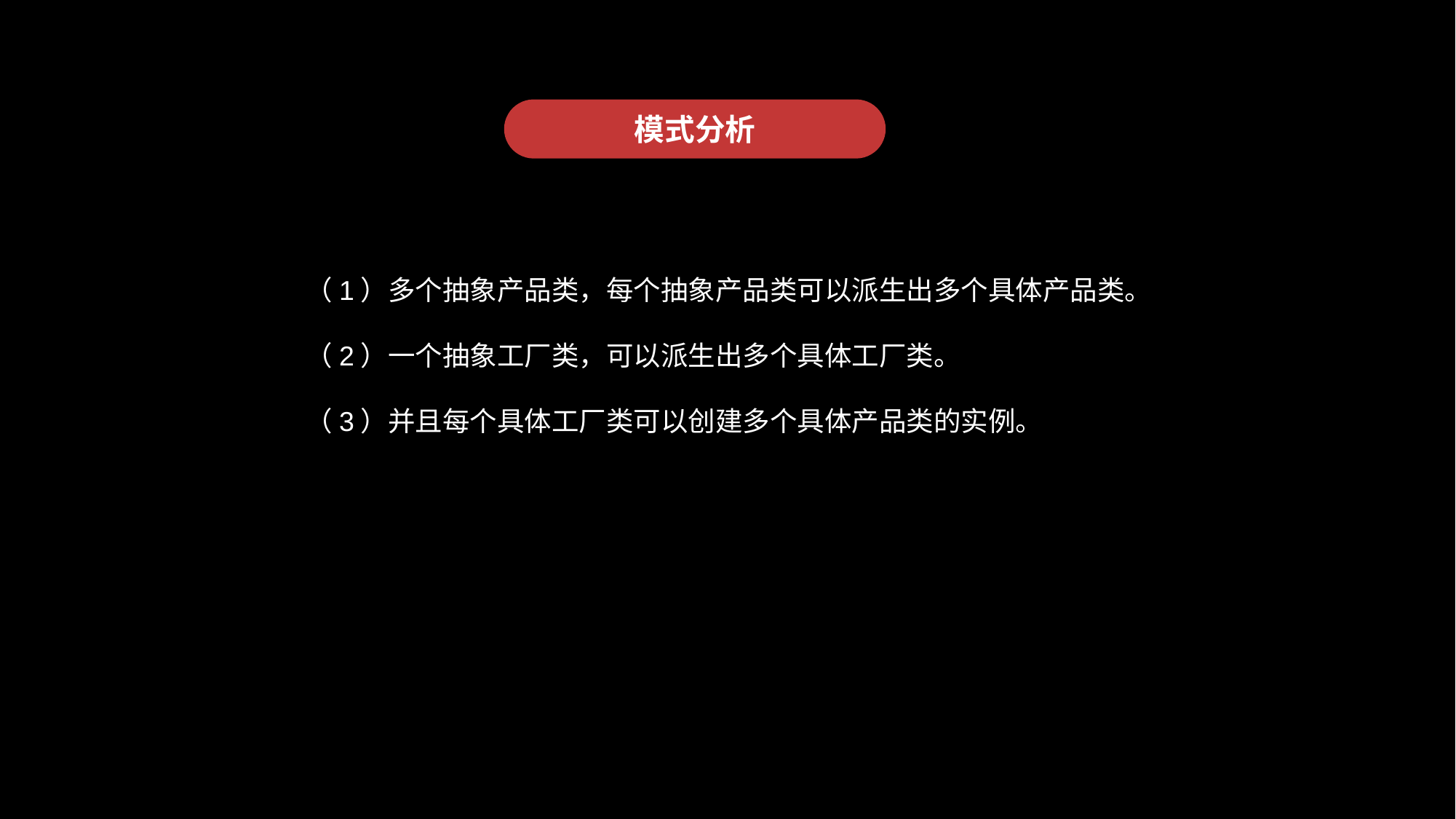

模式分析
（1）多个抽象产品类，每个抽象产品类可以派生出多个具体产品类。

（2）一个抽象工厂类，可以派生出多个具体工厂类。

（3）并且每个具体工厂类可以创建多个具体产品类的实例。